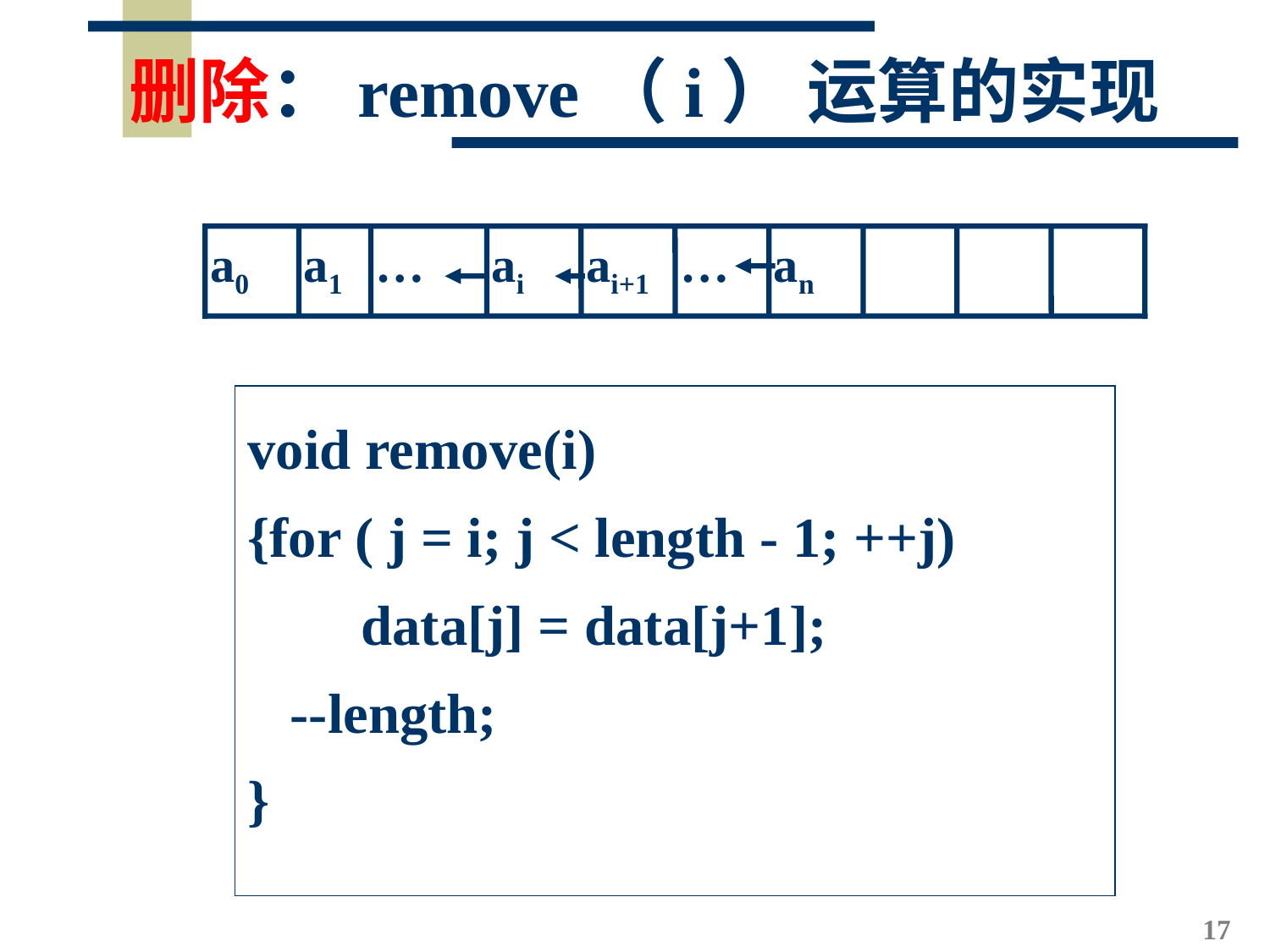

# 删除：remove（i） 运算的实现
a0

a1

…

ai

ai+1

…

an

void remove(i)
{for ( j = i; j < length - 1; ++j)
        data[j] = data[j+1];
   --length;
}